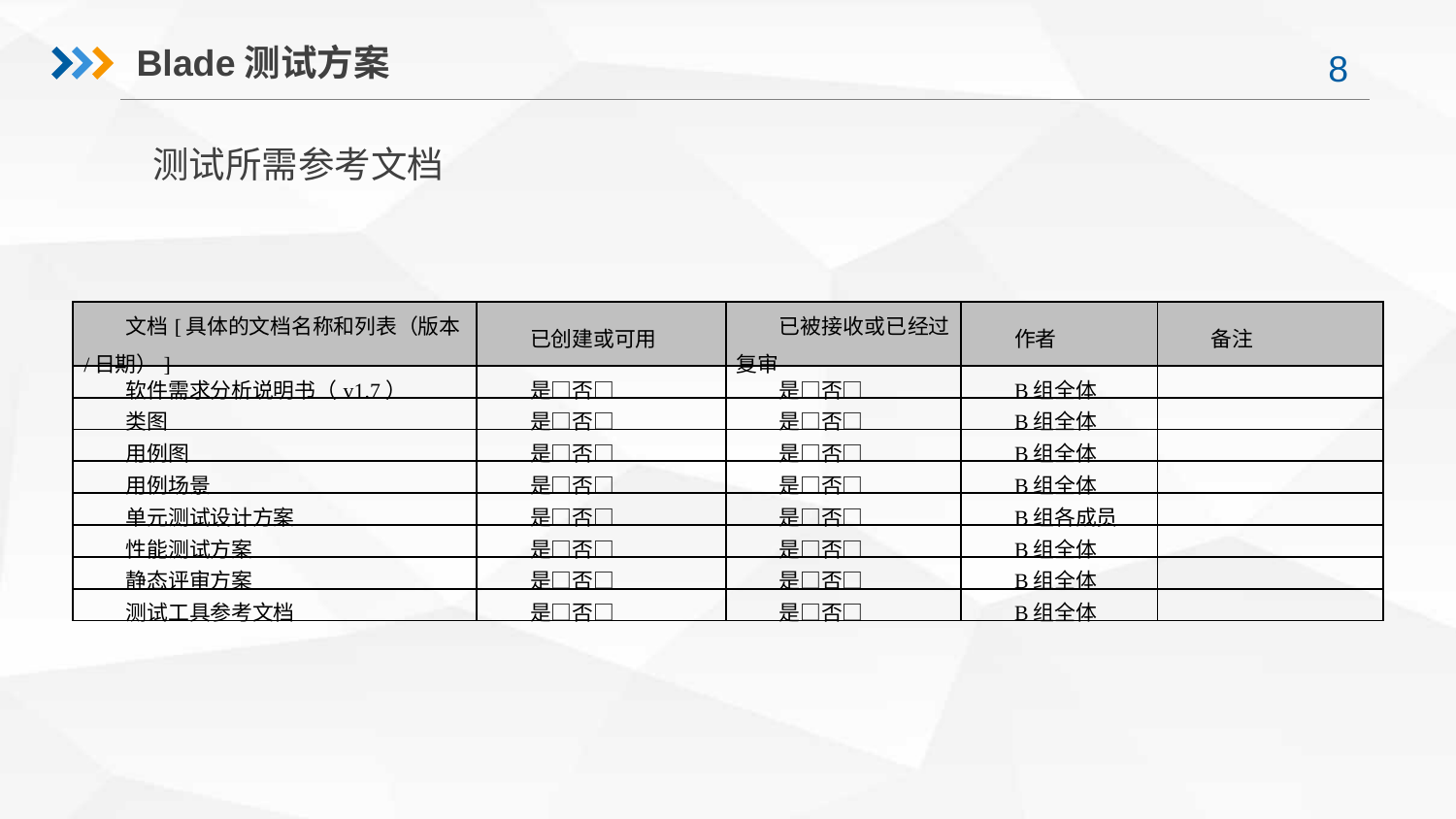

Blade测试方案
测试所需参考文档
| 文档[具体的文档名称和列表（版本/日期）] | 已创建或可用 | 已被接收或已经过复审 | 作者 | 备注 |
| --- | --- | --- | --- | --- |
| 软件需求分析说明书（v1.7） | 是□否□ | 是□否□ | B组全体 |  |
| 类图 | 是□否□ | 是□否□ | B组全体 |  |
| 用例图 | 是□否□ | 是□否□ | B组全体 |  |
| 用例场景 | 是□否□ | 是□否□ | B组全体 |  |
| 单元测试设计方案 | 是□否□ | 是□否□ | B组各成员 |  |
| 性能测试方案 | 是□否□ | 是□否□ | B组全体 |  |
| 静态评审方案 | 是□否□ | 是□否□ | B组全体 |  |
| 测试工具参考文档 | 是□否□ | 是□否□ | B组全体 |  |